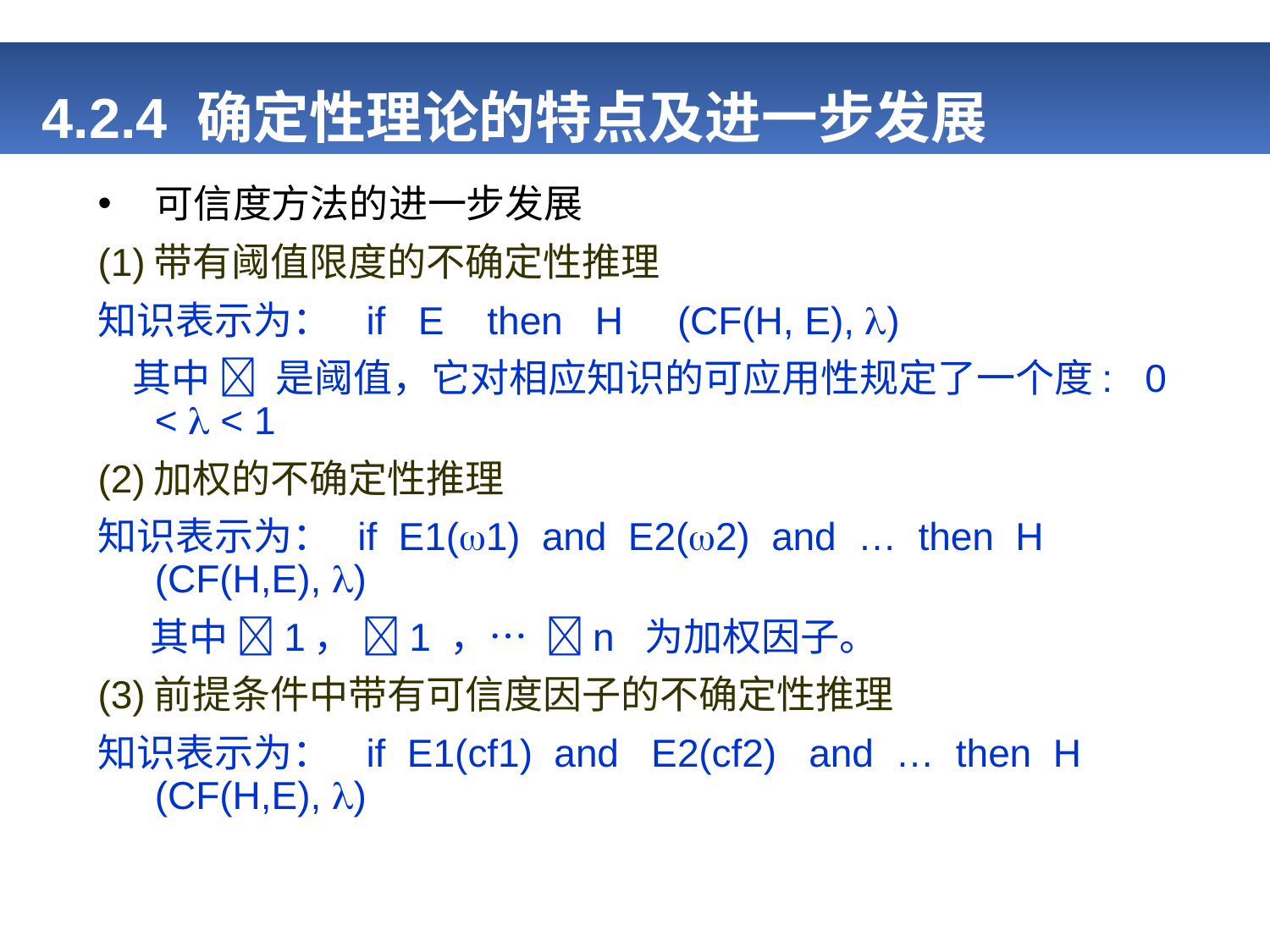

# 4.2.4 确定性理论的特点及进一步发展
可信度方法的进一步发展
(1)带有阈值限度的不确定性推理
知识表示为：   if   E    then   H     (CF(H, E), λ)
   其中 λ  是阈值，它对相应知识的可应用性规定了一个度:   0 < λ < 1
(2)加权的不确定性推理
知识表示为：  if  E1(ω1)  and  E2(ω2)  and  …  then  H   (CF(H,E), λ)
     其中 ω1， ω1 ，…  ωn  为加权因子。
(3)前提条件中带有可信度因子的不确定性推理
知识表示为：   if  E1(cf1)  and   E2(cf2)   and  …  then  H  (CF(H,E), λ)